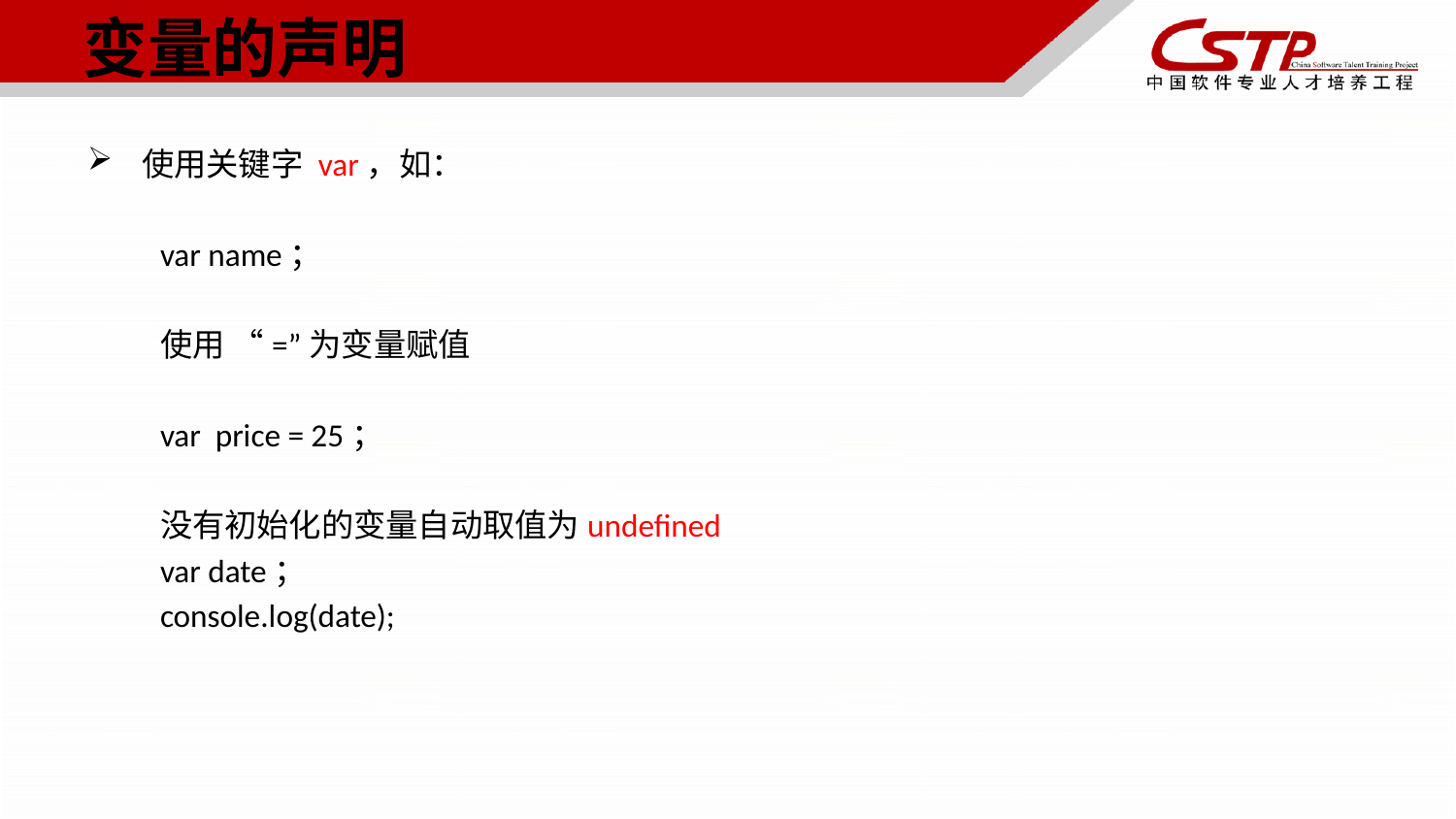

# 变量的声明
使用关键字 var，如：

var name；

使用 “=”为变量赋值

var  price = 25；

没有初始化的变量自动取值为undefined
var date；
console.log(date);